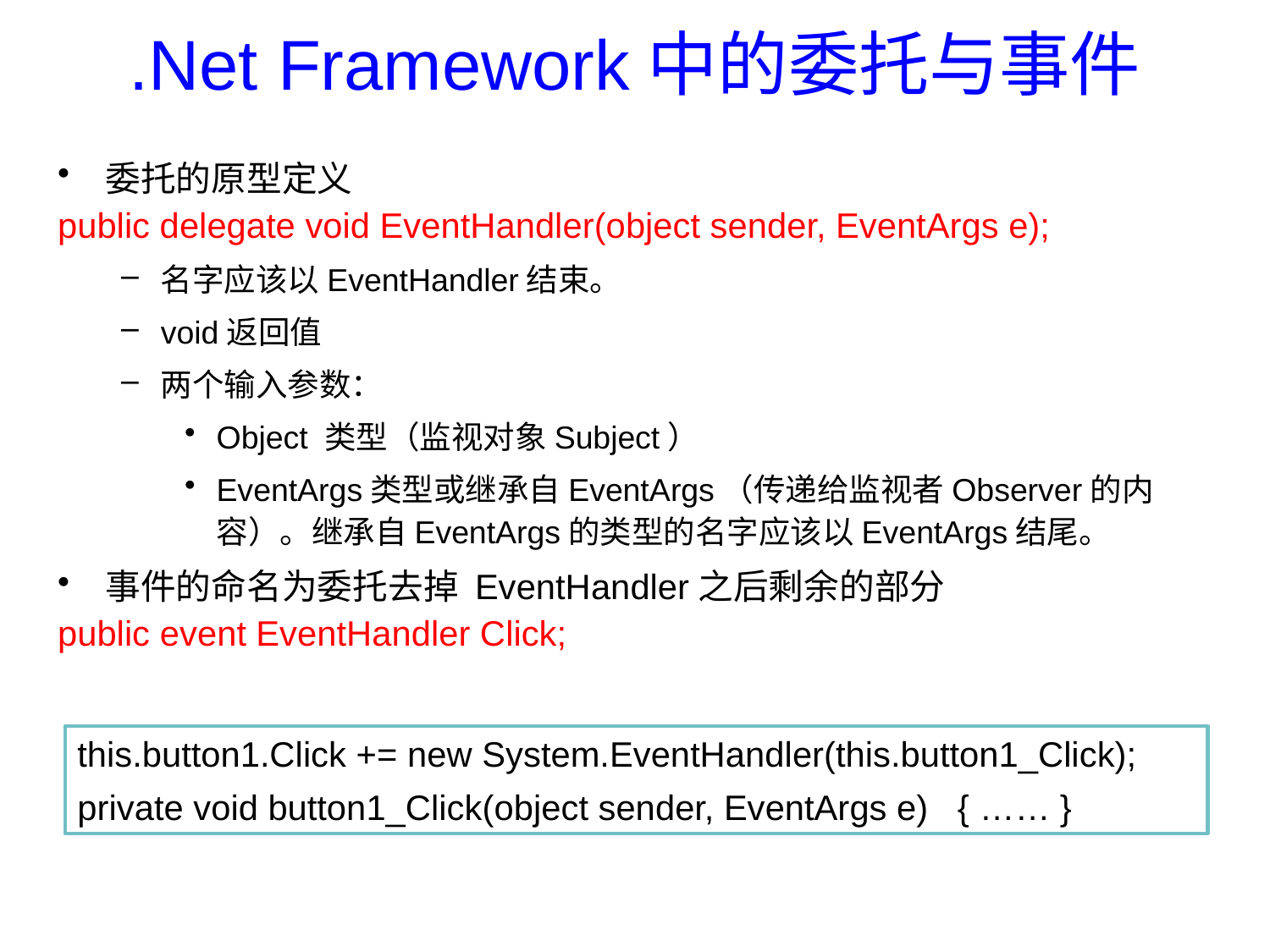

# .Net Framework中的委托与事件
委托的原型定义
public delegate void EventHandler(object sender, EventArgs e);
名字应该以EventHandler结束。
void返回值
两个输入参数：
Object 类型（监视对象Subject）
EventArgs类型或继承自EventArgs（传递给监视者Observer的内容）。继承自EventArgs的类型的名字应该以EventArgs结尾。
事件的命名为委托去掉 EventHandler之后剩余的部分
public event EventHandler Click;
this.button1.Click += new System.EventHandler(this.button1_Click);
private void button1_Click(object sender, EventArgs e)   { …… }